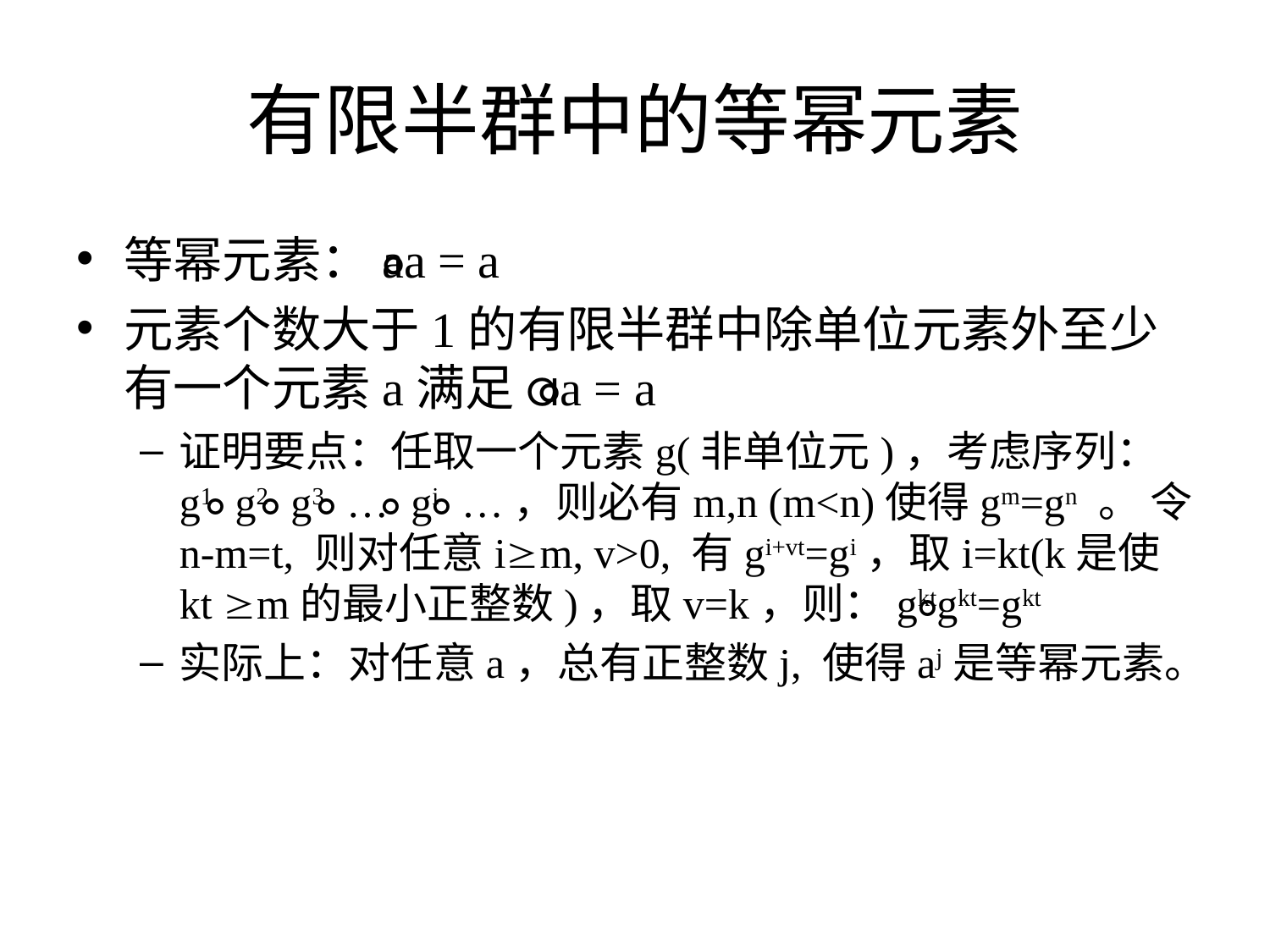

# 有限半群中的等幂元素
等幂元素：a⃘a = a
元素个数大于1的有限半群中除单位元素外至少有一个元素a满足a⃘a = a
证明要点：任取一个元素g(非单位元)，考虑序列：g1 ⃘ g2 ⃘ g3 ⃘ … ⃘ gi ⃘ …，则必有m,n (m<n)使得gm=gn 。 令n-m=t, 则对任意i≥m, v>0, 有gi+vt=gi，取i=kt(k是使kt ≥m的最小正整数)，取v=k，则：gkt⃘gkt=gkt
实际上：对任意a，总有正整数j, 使得aj是等幂元素。